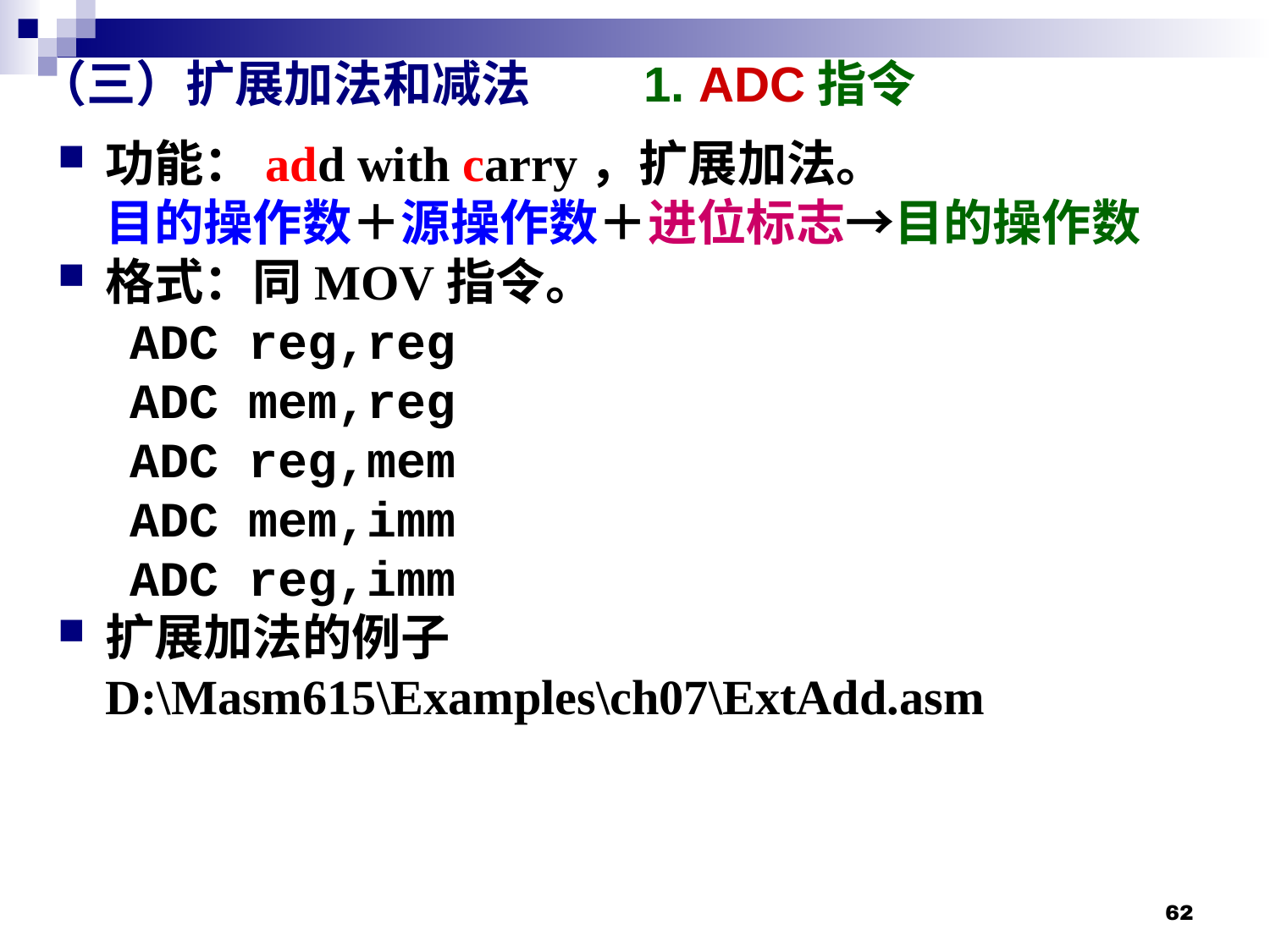

# （三）扩展加法和减法         1. ADC指令
功能：add with carry，扩展加法。
目的操作数＋源操作数＋进位标志→目的操作数
格式：同MOV指令。
ADC reg,reg
ADC mem,reg
ADC reg,mem
ADC mem,imm
ADC reg,imm
扩展加法的例子
D:\Masm615\Examples\ch07\ExtAdd.asm
62